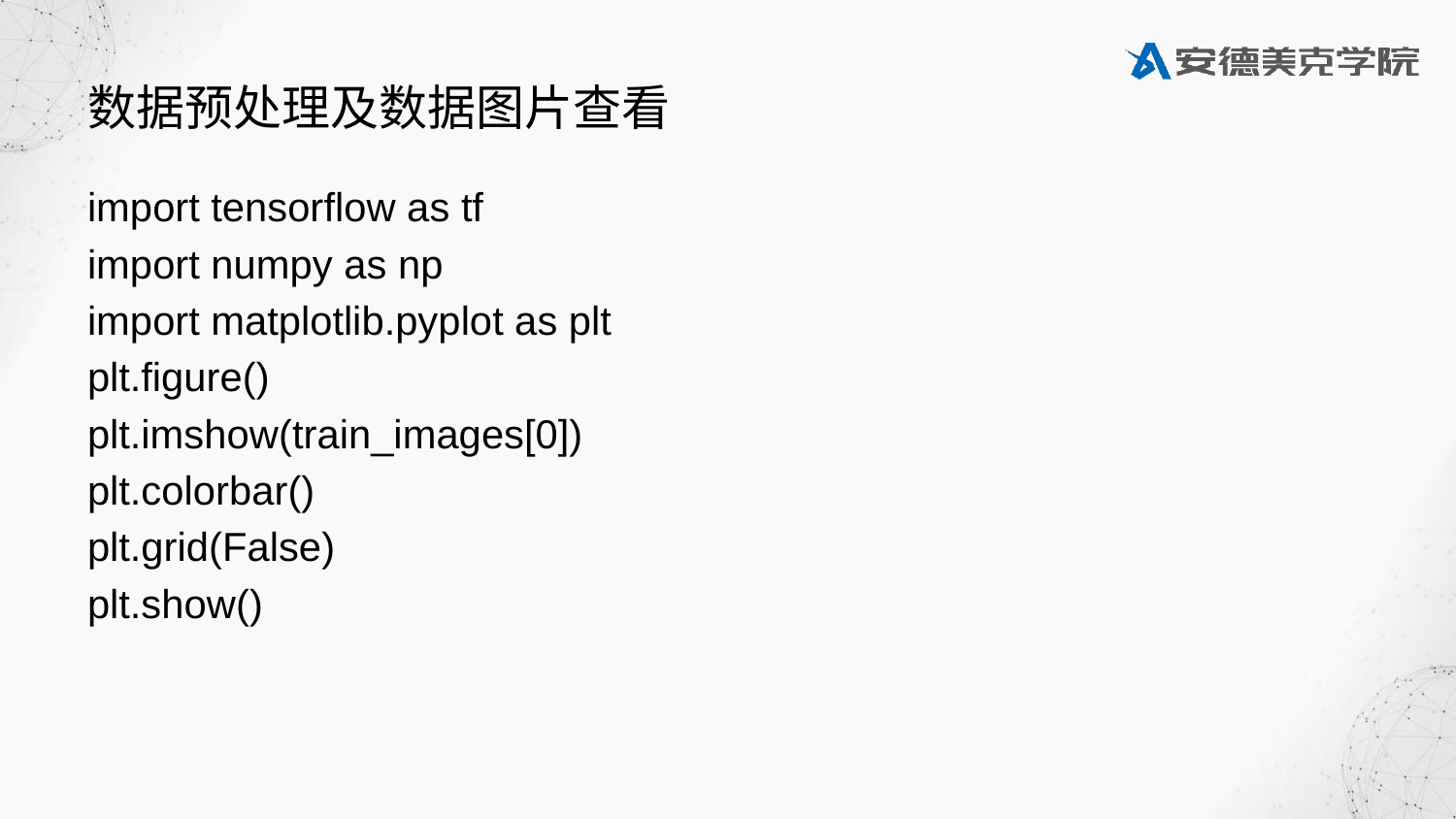

# 数据预处理及数据图片查看
import tensorflow as tf
import numpy as np
import matplotlib.pyplot as plt
plt.figure()
plt.imshow(train_images[0])
plt.colorbar()
plt.grid(False)
plt.show()